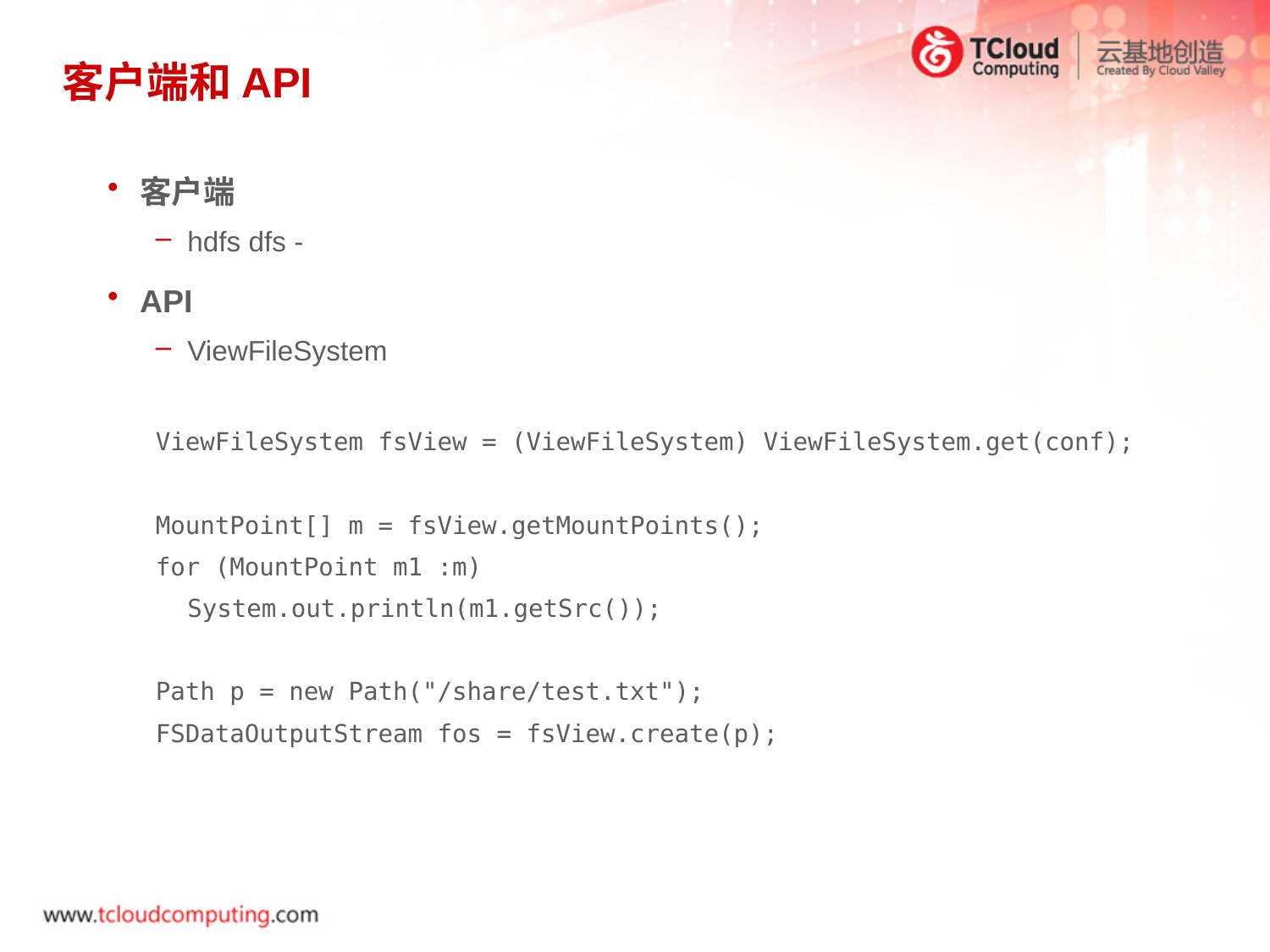

# 客户端和API
客户端
hdfs dfs -
API
ViewFileSystem

ViewFileSystem fsView = (ViewFileSystem) ViewFileSystem.get(conf);

MountPoint[] m = fsView.getMountPoints();
for (MountPoint m1 :m)
	System.out.println(m1.getSrc());

Path p = new Path("/share/test.txt");
FSDataOutputStream fos = fsView.create(p);